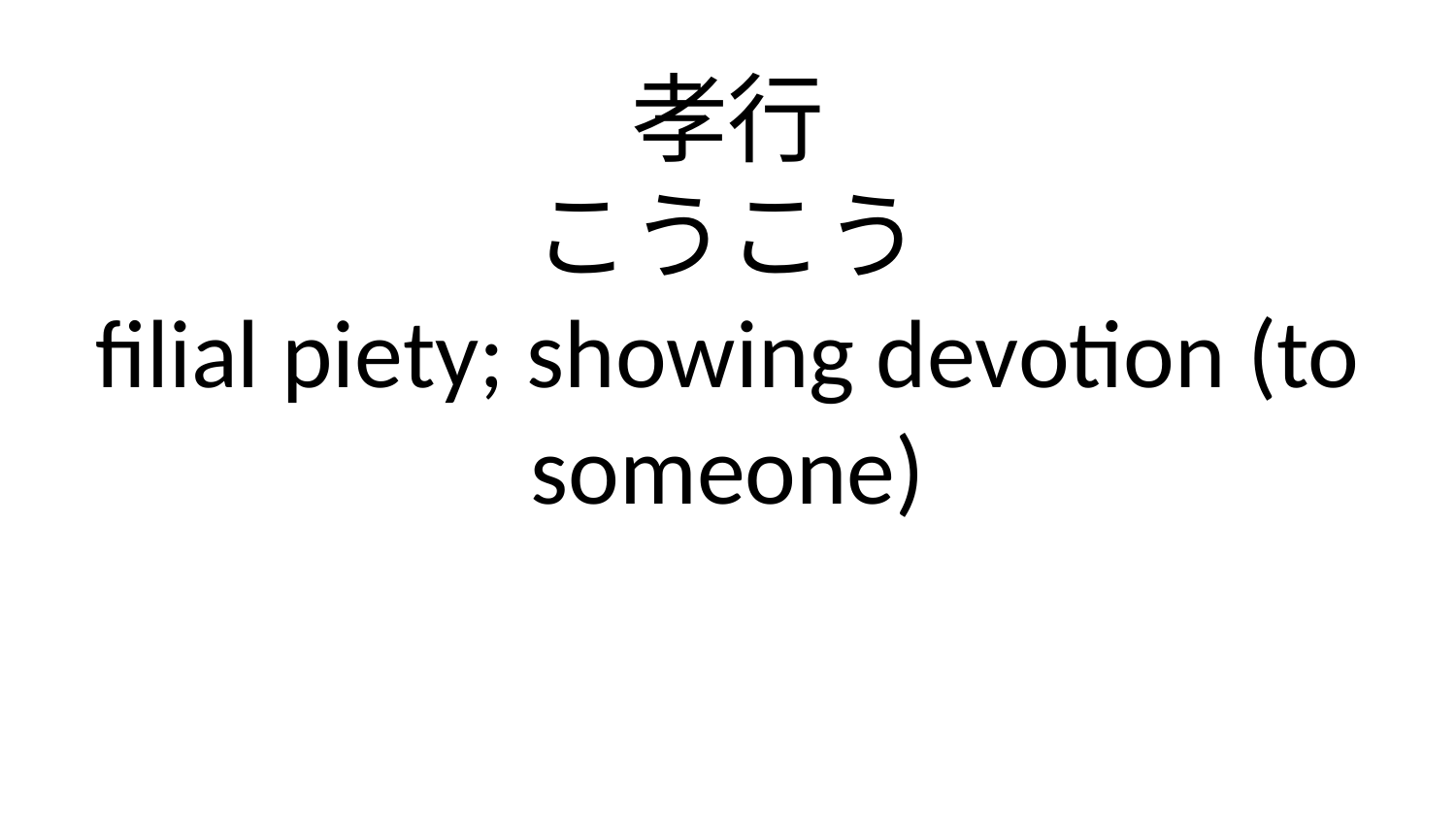

孝行
こうこう
filial piety; showing devotion (to someone)